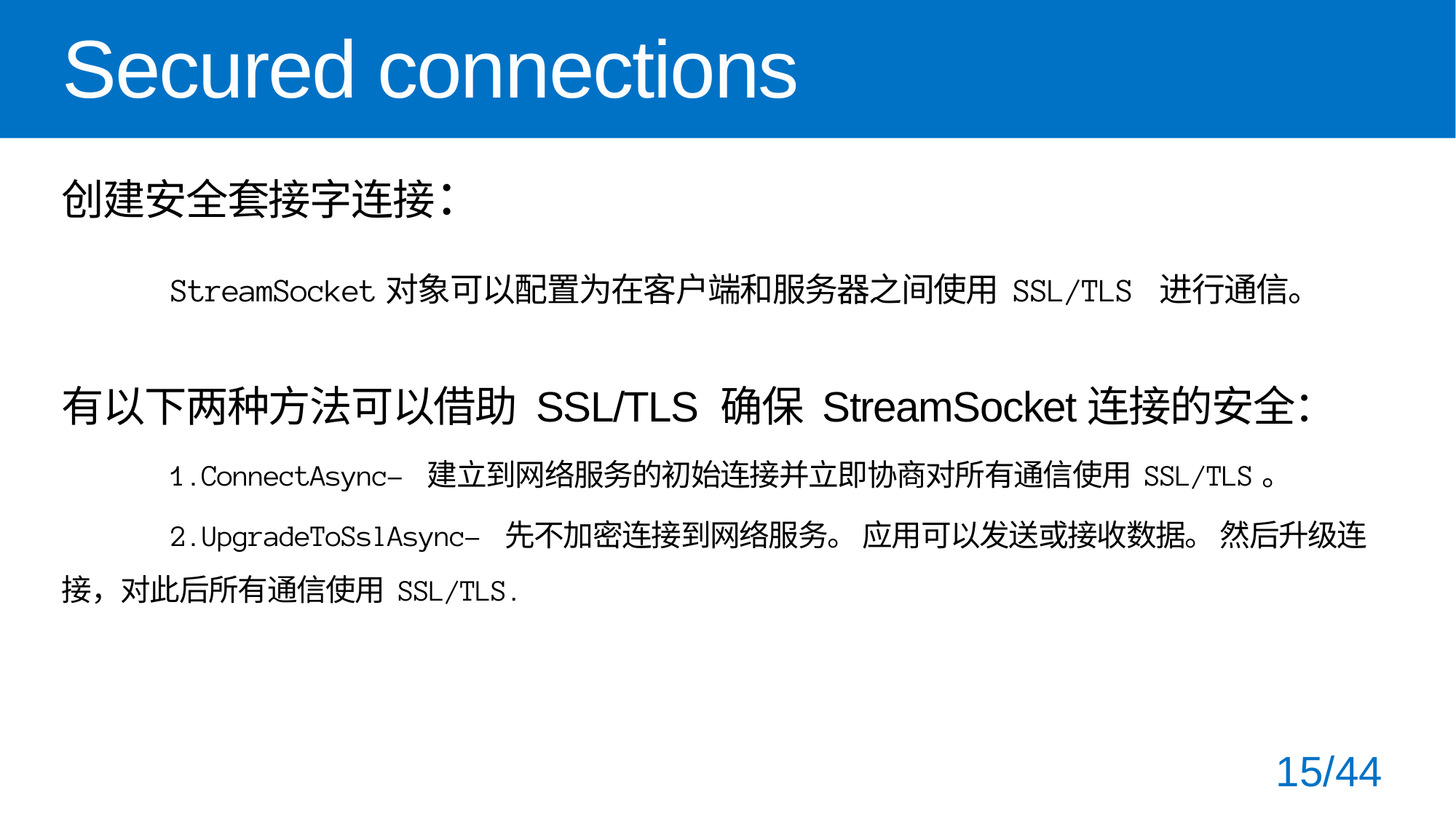

# Secured connections
创建安全套接字连接：
	StreamSocket对象可以配置为在客户端和服务器之间使用 SSL/TLS 进行通信。

有以下两种方法可以借助 SSL/TLS 确保 StreamSocket连接的安全：
	1.ConnectAsync- 建立到网络服务的初始连接并立即协商对所有通信使用 SSL/TLS。
	2.UpgradeToSslAsync- 先不加密连接到网络服务。 应用可以发送或接收数据。 然后升级连接，对此后所有通信使用 SSL/TLS.
15